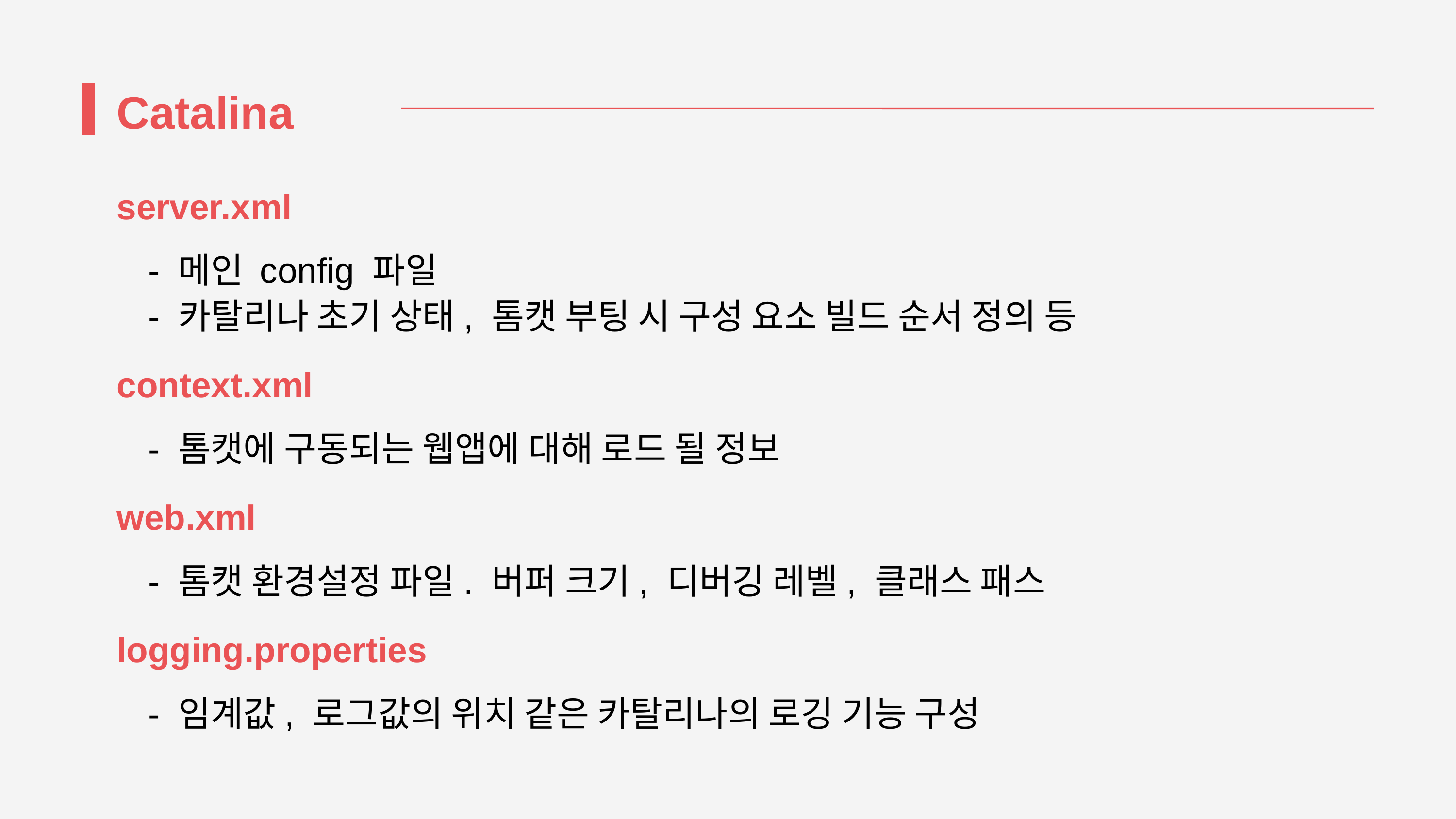

Catalina

server.xml
 - 메인 config 파일
 - 카탈리나 초기 상태, 톰캣 부팅 시 구성 요소 빌드 순서 정의 등
context.xml
 - 톰캣에 구동되는 웹앱에 대해 로드 될 정보
web.xml
 - 톰캣 환경설정 파일. 버퍼 크기, 디버깅 레벨, 클래스 패스
logging.properties
 - 임계값, 로그값의 위치 같은 카탈리나의 로깅 기능 구성